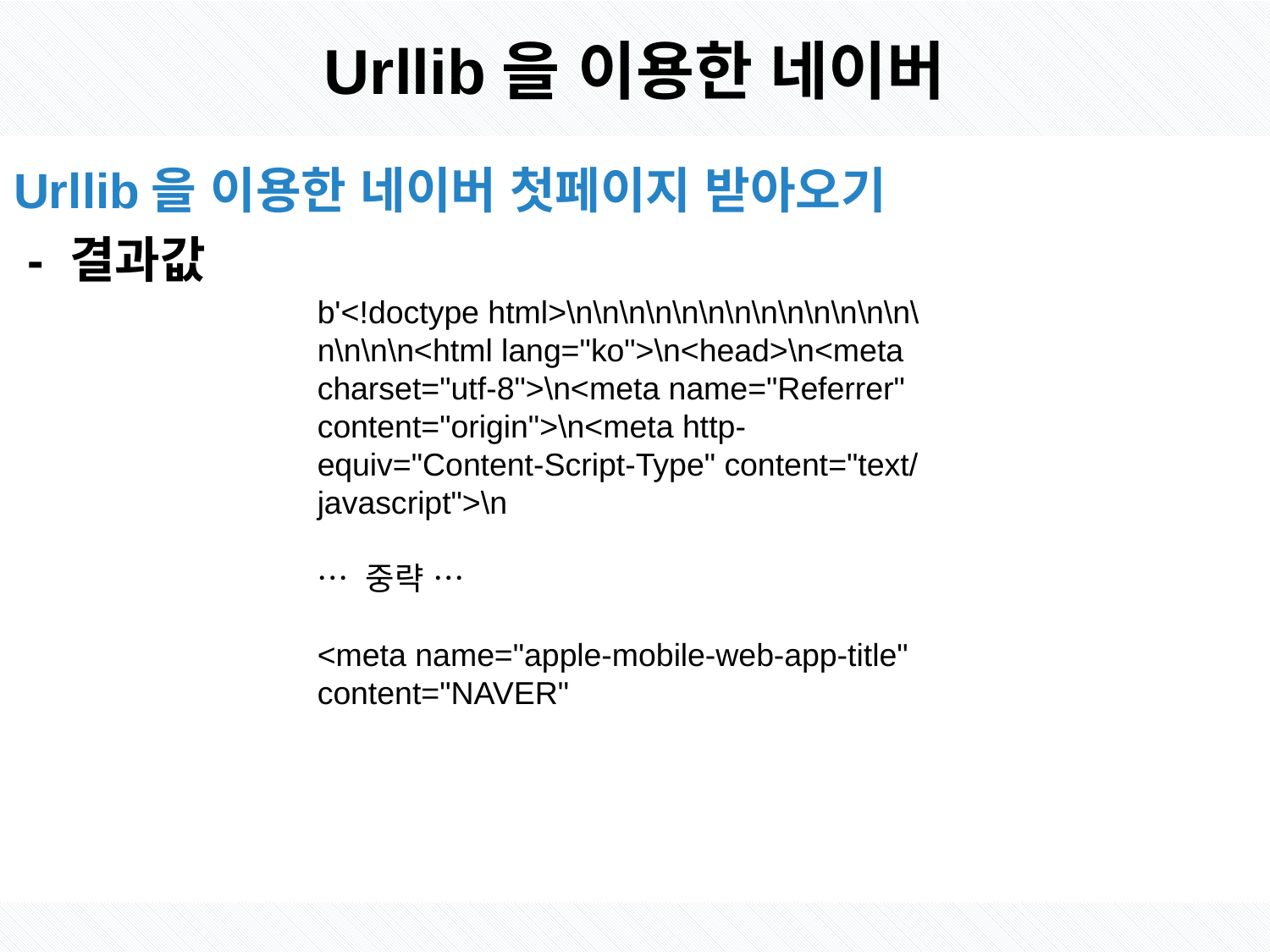

# Urllib을 이용한 네이버
Urllib을 이용한 네이버 첫페이지 받아오기
 - 결과값
b'<!doctype html>\n\n\n\n\n\n\n\n\n\n\n\n\n\n\n\n\n<html lang="ko">\n<head>\n<meta charset="utf-8">\n<meta name="Referrer" content="origin">\n<meta http-equiv="Content-Script-Type" content="text/javascript">\n

… 중략 …

<meta name="apple-mobile-web-app-title" content="NAVER"